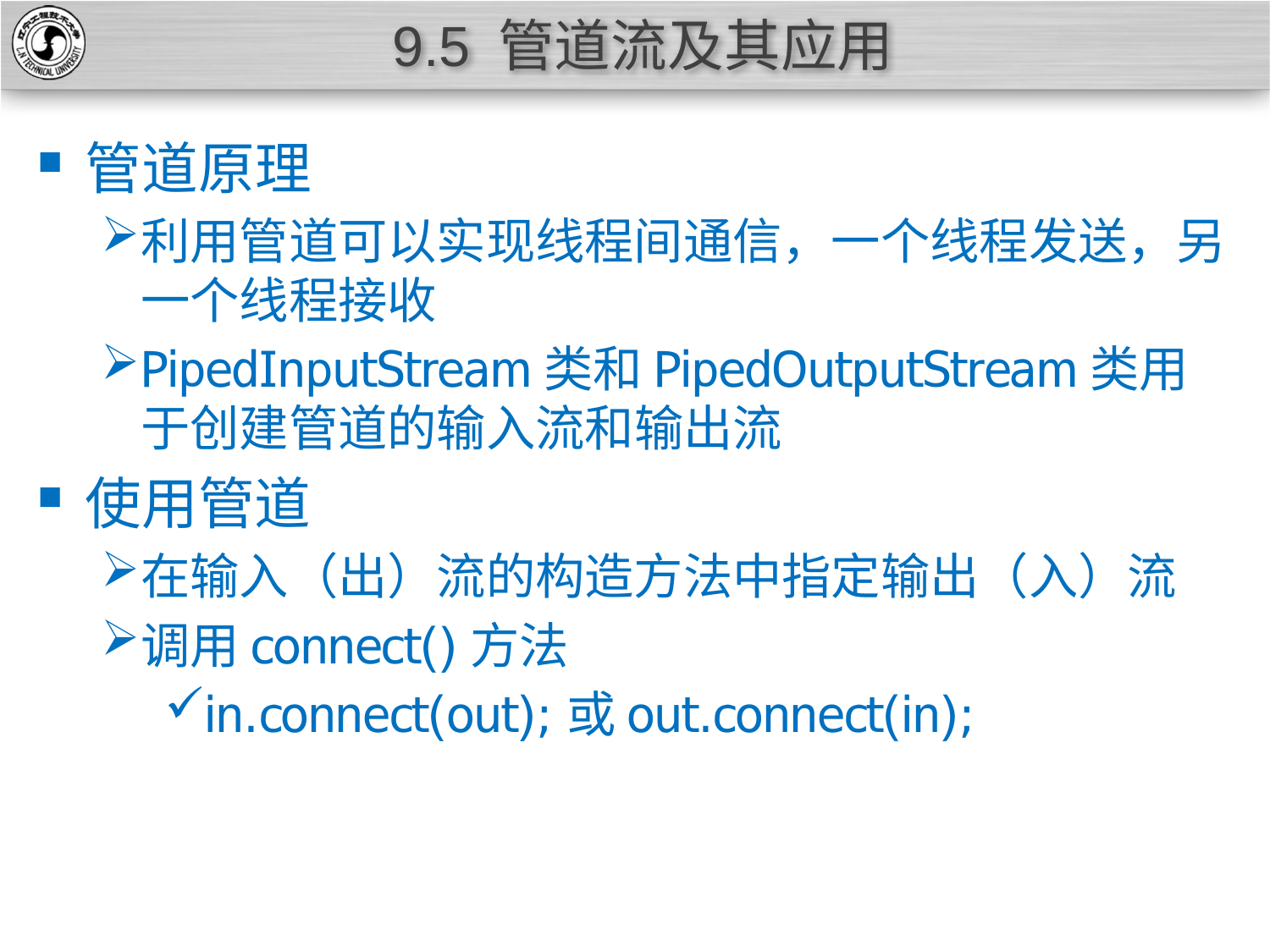

# 9.5 管道流及其应用
管道原理
利用管道可以实现线程间通信，一个线程发送，另一个线程接收
PipedInputStream类和PipedOutputStream类用于创建管道的输入流和输出流
使用管道
在输入（出）流的构造方法中指定输出（入）流
调用connect()方法
in.connect(out);或out.connect(in);